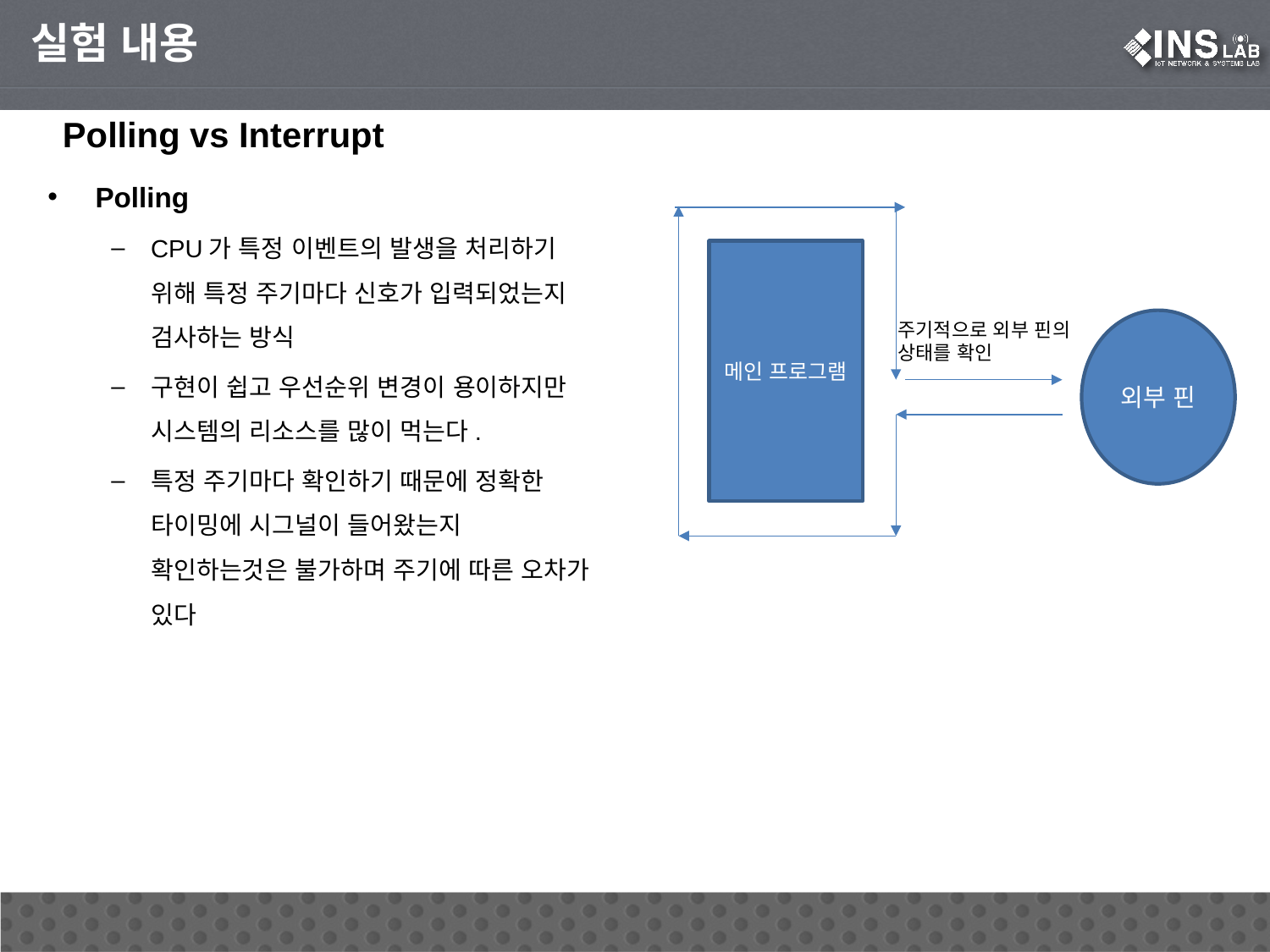

실험 내용

Polling vs Interrupt
Polling
CPU가 특정 이벤트의 발생을 처리하기 위해 특정 주기마다 신호가 입력되었는지 검사하는 방식
구현이 쉽고 우선순위 변경이 용이하지만 시스템의 리소스를 많이 먹는다.
특정 주기마다 확인하기 때문에 정확한 타이밍에 시그널이 들어왔는지 확인하는것은 불가하며 주기에 따른 오차가 있다
메인 프로그램
외부 핀
주기적으로 외부 핀의
상태를 확인